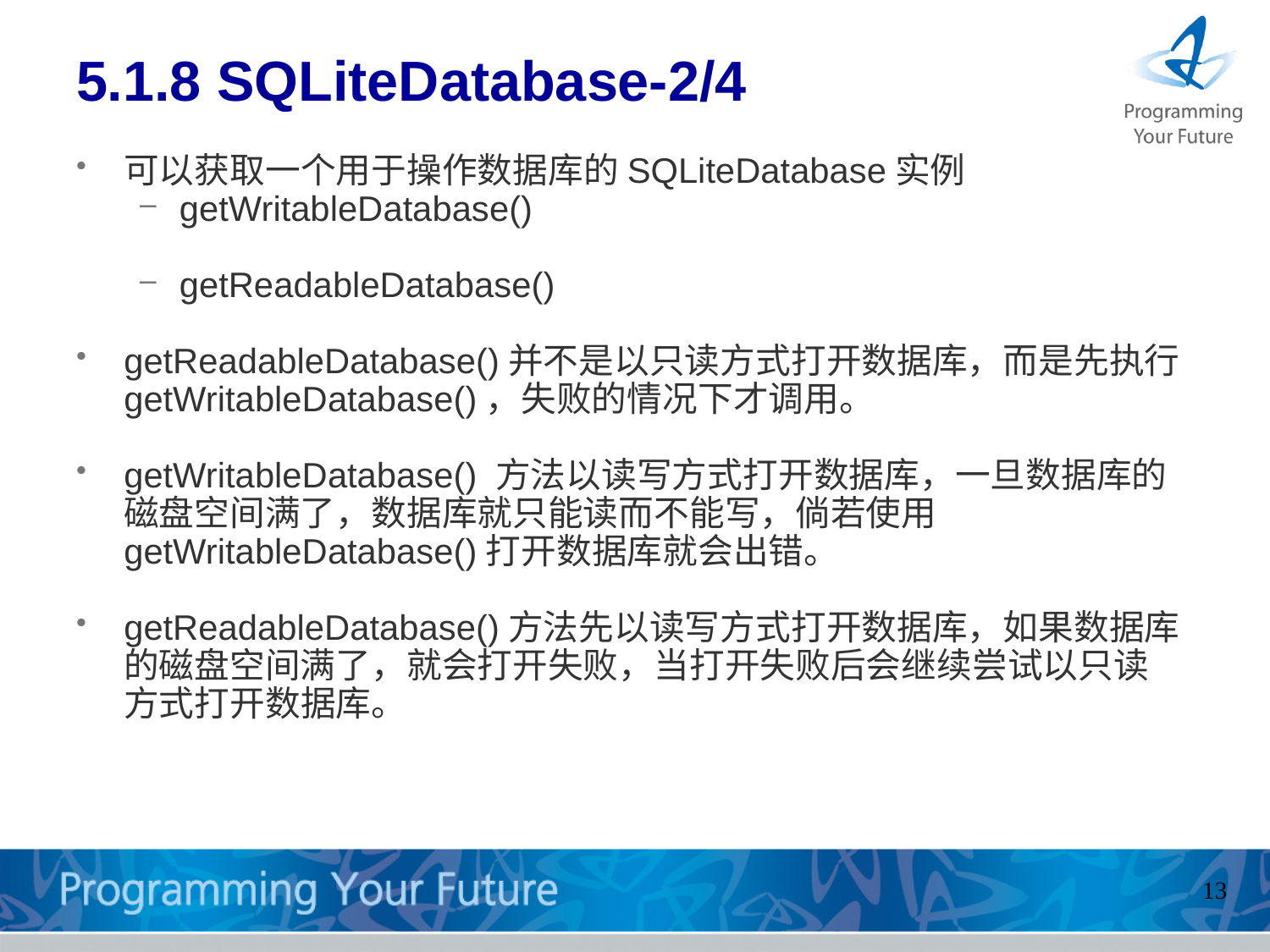

# 5.1.8 SQLiteDatabase-2/4
可以获取一个用于操作数据库的SQLiteDatabase实例
getWritableDatabase()

getReadableDatabase()

getReadableDatabase()并不是以只读方式打开数据库，而是先执行getWritableDatabase()，失败的情况下才调用。

getWritableDatabase() 方法以读写方式打开数据库，一旦数据库的磁盘空间满了，数据库就只能读而不能写，倘若使用getWritableDatabase()打开数据库就会出错。

getReadableDatabase()方法先以读写方式打开数据库，如果数据库的磁盘空间满了，就会打开失败，当打开失败后会继续尝试以只读方式打开数据库。